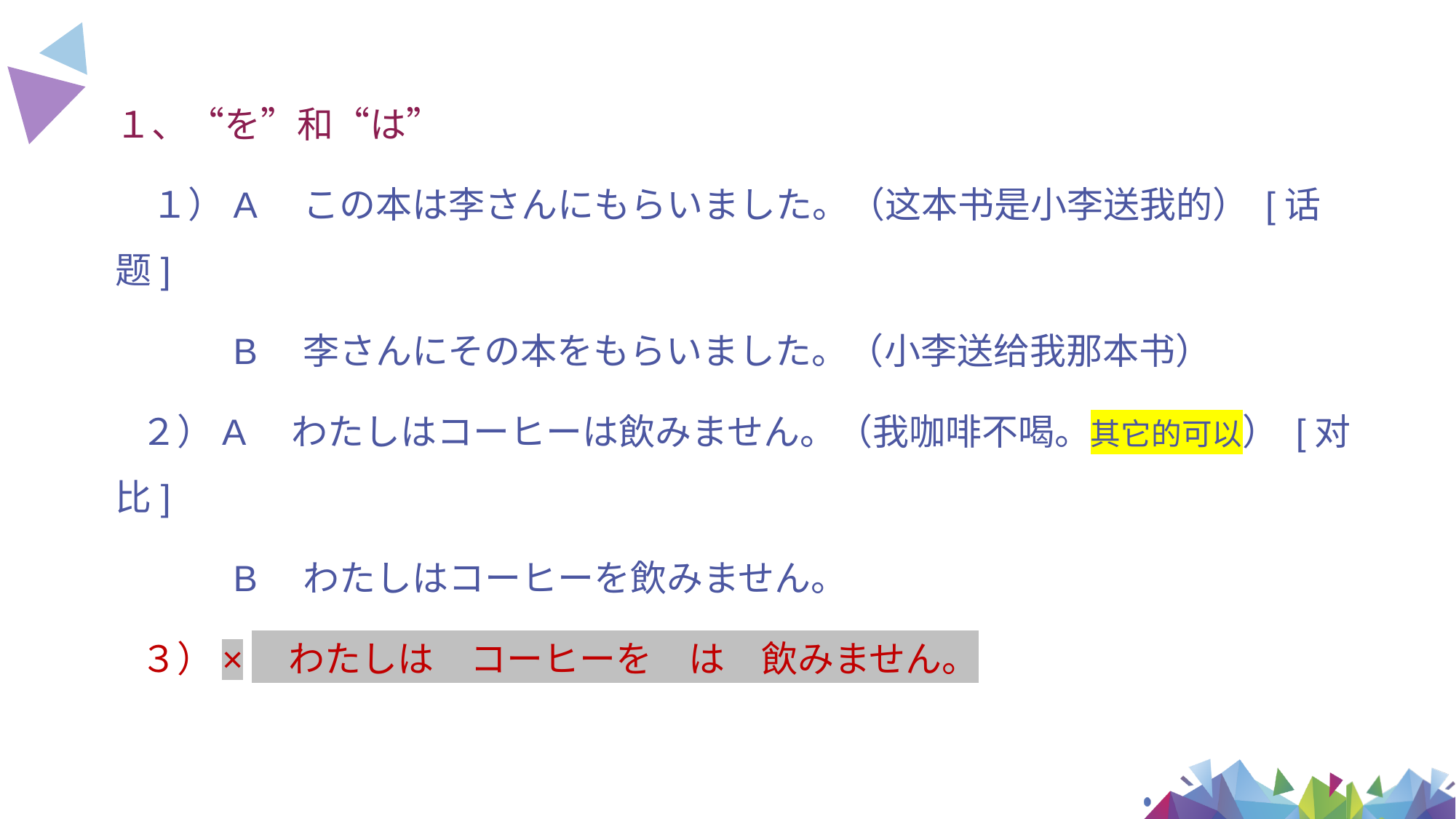

１、“を”和“は”
　１）A　この本は李さんにもらいました。（这本书是小李送我的） [话题]
　　　B　李さんにその本をもらいました。（小李送给我那本书）
  ２）A　わたしはコーヒーは飲みません。（我咖啡不喝。其它的可以） [对比]
　　　B　わたしはコーヒーを飲みません。
  ３）×　わたしは　コーヒーを　は　飲みません。